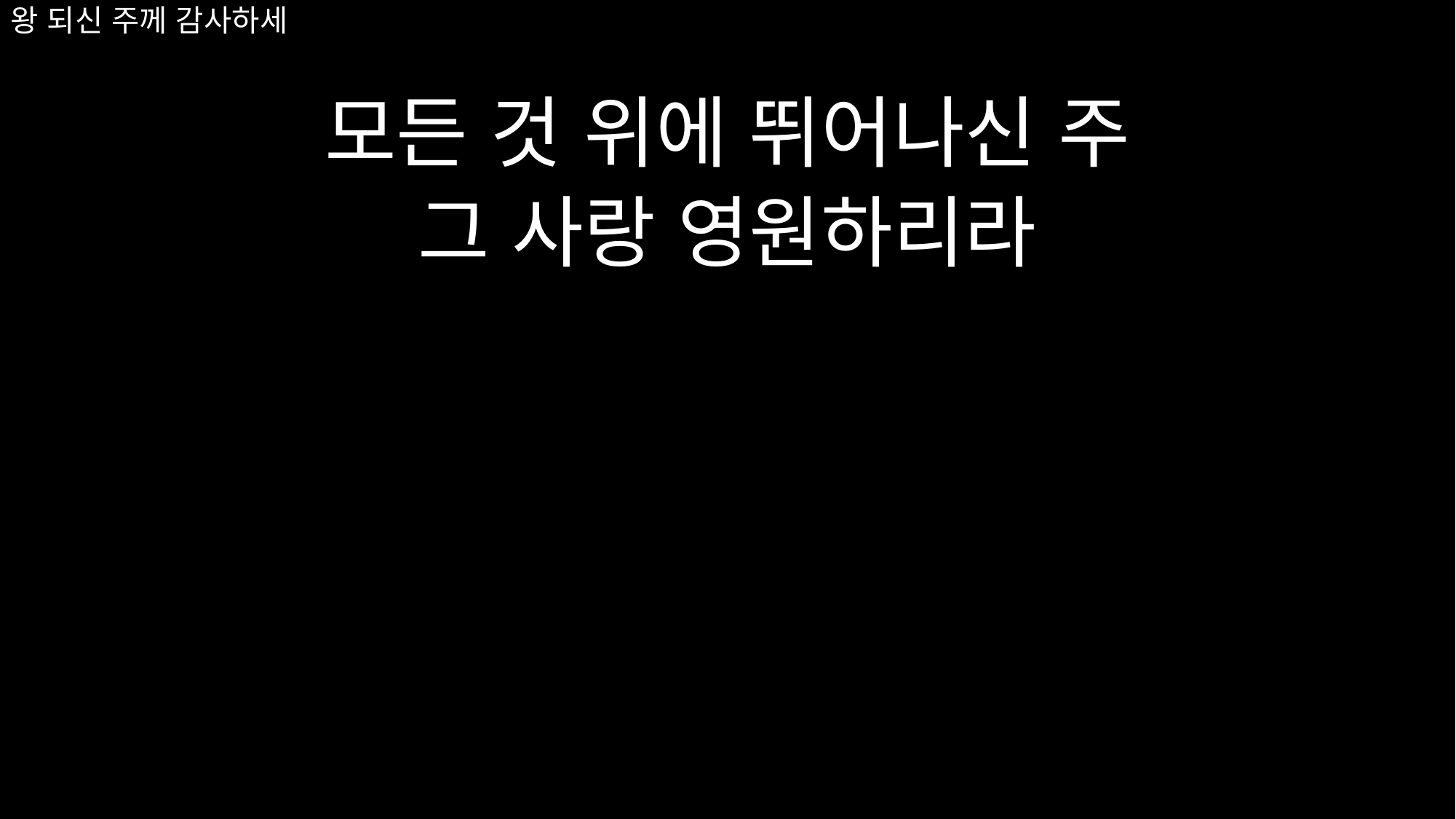

# 왕 되신 주께 감사하세
모든 것 위에 뛰어나신 주
그 사랑 영원하리라